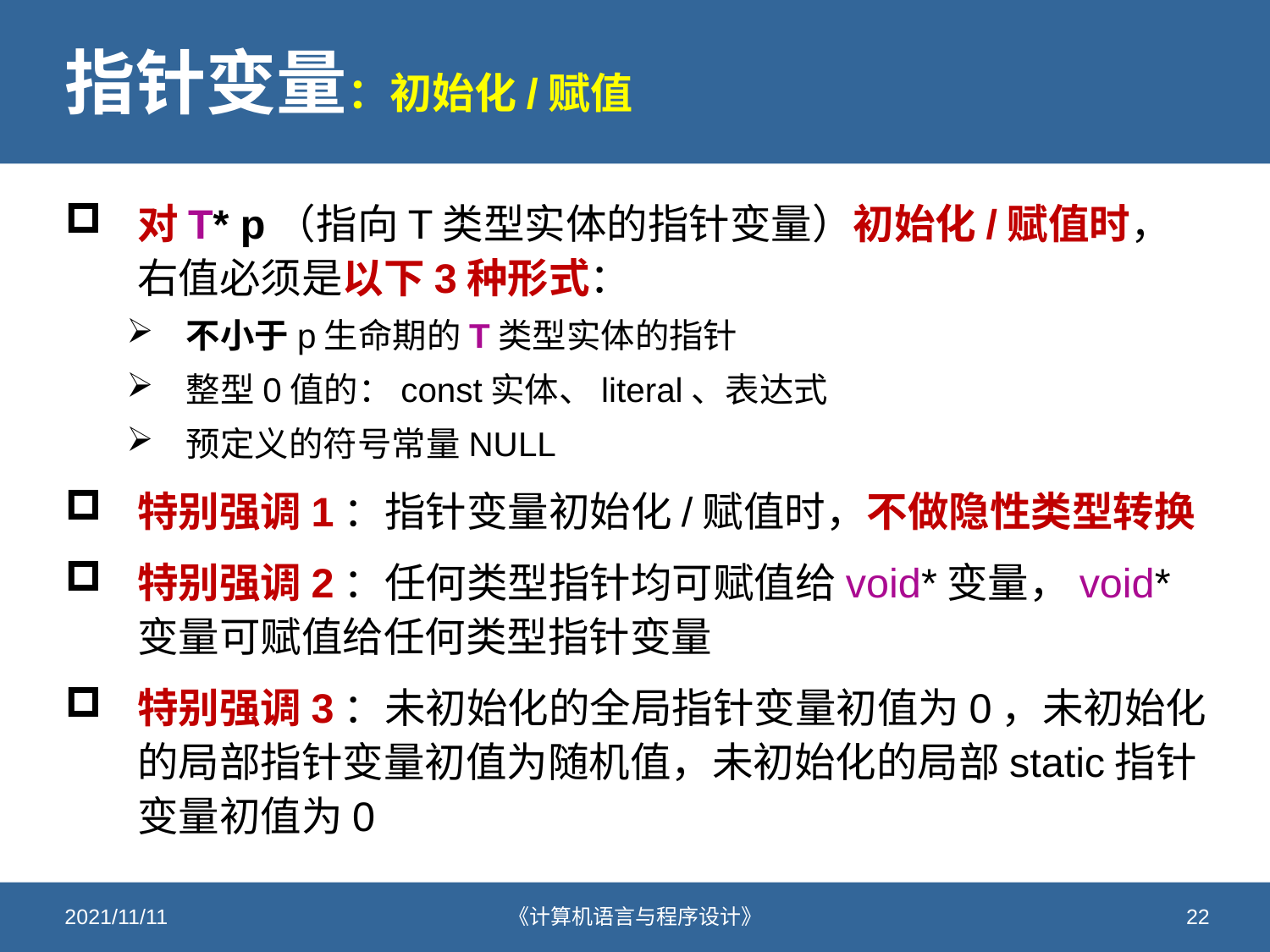

# 指针变量：初始化/赋值
对T* p（指向T类型实体的指针变量）初始化/赋值时，右值必须是以下3种形式：
不小于p生命期的T类型实体的指针
整型0值的：const实体、literal、表达式
预定义的符号常量NULL
特别强调1：指针变量初始化/赋值时，不做隐性类型转换
特别强调2：任何类型指针均可赋值给void*变量，void*变量可赋值给任何类型指针变量
特别强调3：未初始化的全局指针变量初值为0，未初始化的局部指针变量初值为随机值，未初始化的局部static指针变量初值为0
2021/11/11
《计算机语言与程序设计》
22